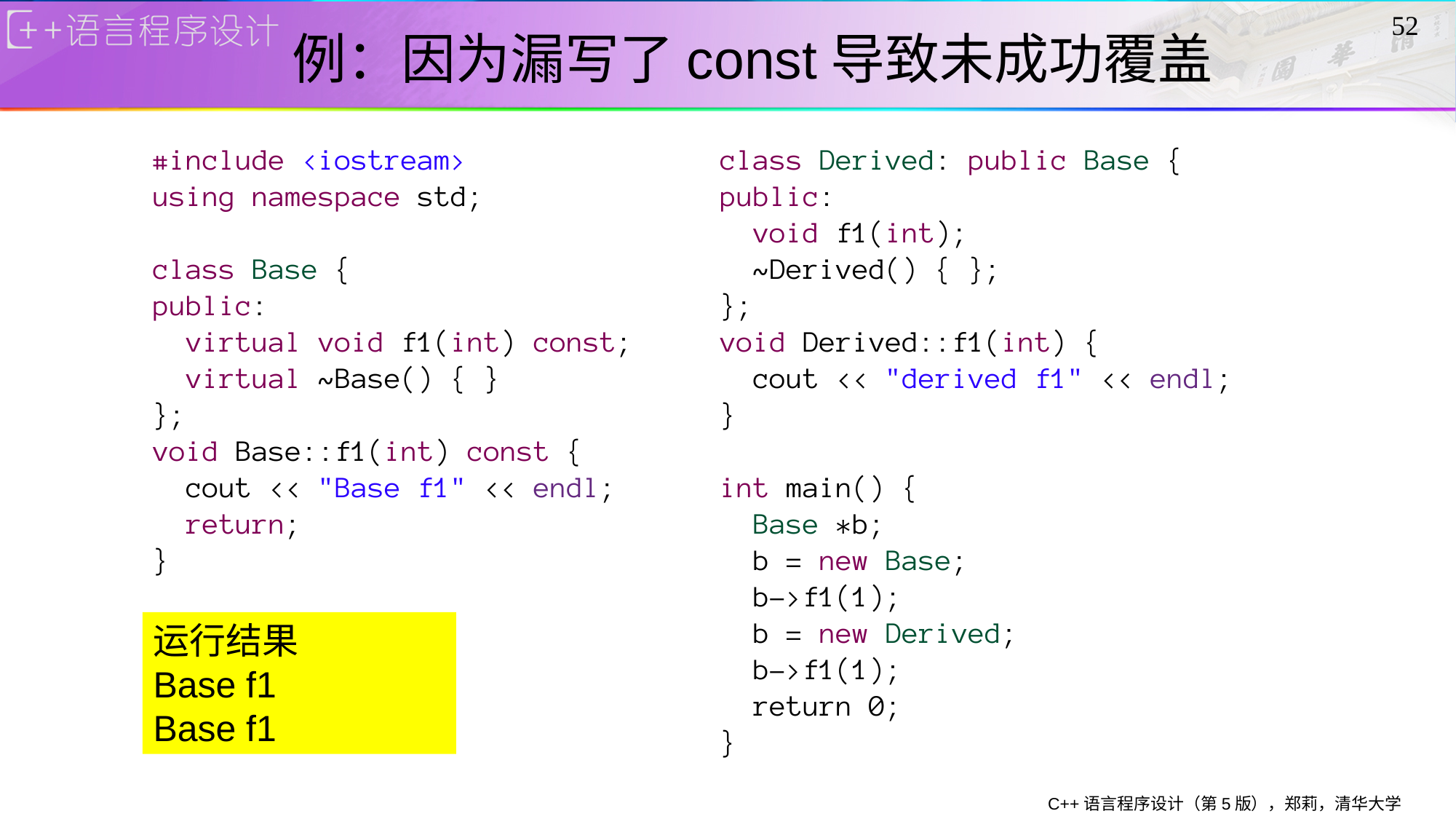

52
# 例：因为漏写了const导致未成功覆盖
#include <iostream>
using namespace std;

class Base {
public:
  virtual void f1(int) const;
  virtual ~Base() { }
};
void Base::f1(int) const {
  cout << "Base f1" << endl;
  return;
}
class Derived: public Base {
public:
  void f1(int);
  ~Derived() { };
};
void Derived::f1(int) {
  cout << "derived f1" << endl;
}

int main() {
  Base *b;
  b = new Base;
  b->f1(1);
  b = new Derived;
  b->f1(1);
  return 0;
}
运行结果
Base f1
Base f1